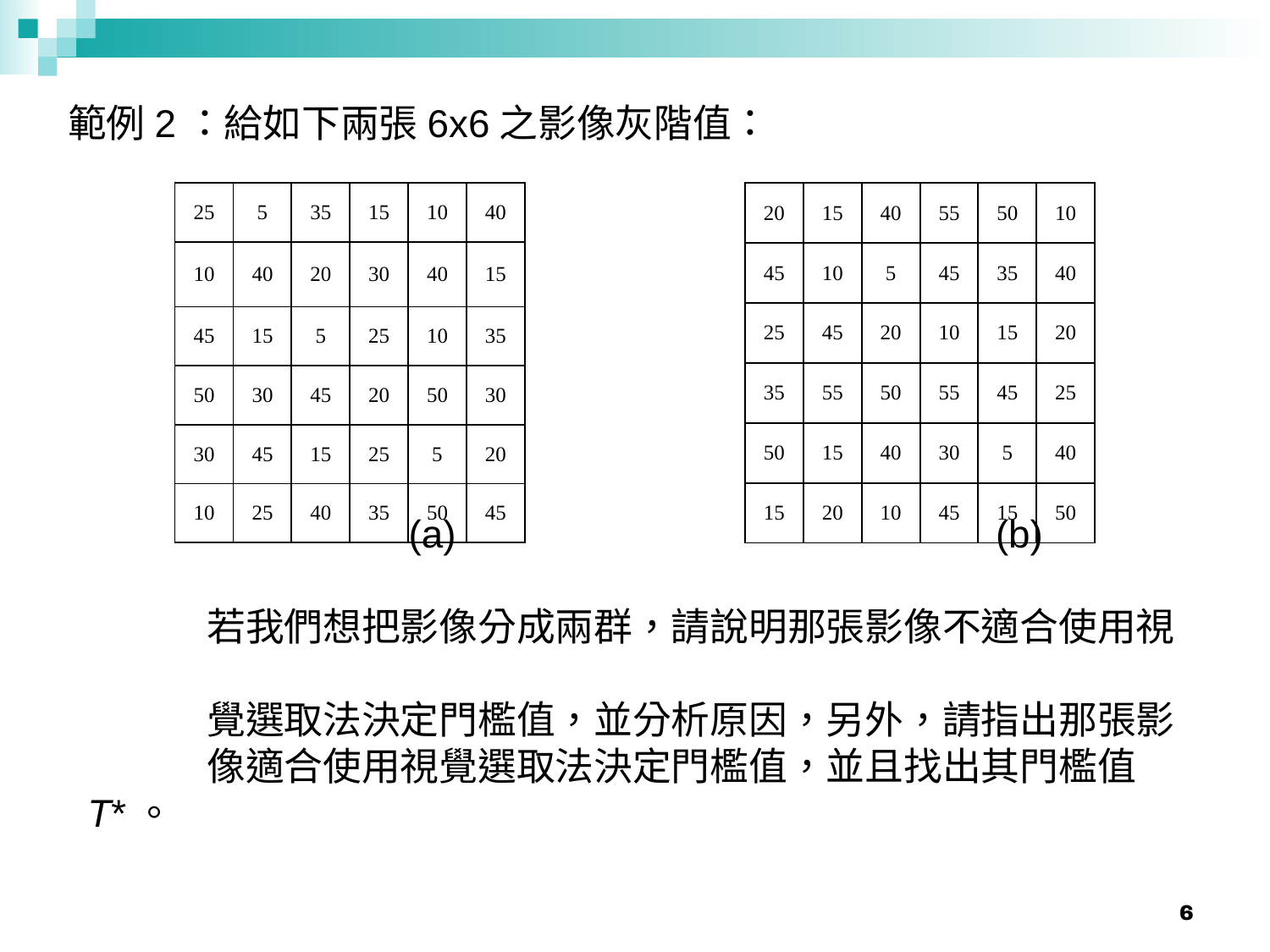

範例2：給如下兩張6x6之影像灰階值：

| 25 | 5 | 35 | 15 | 10 | 40 |
| --- | --- | --- | --- | --- | --- |
| 10 | 40 | 20 | 30 | 40 | 15 |
| 45 | 15 | 5 | 25 | 10 | 35 |
| 50 | 30 | 45 | 20 | 50 | 30 |
| 30 | 45 | 15 | 25 | 5 | 20 |
| 10 | 25 | 40 | 35 | 50 | 45 |
| 20 | 15 | 40 | 55 | 50 | 10 |
| --- | --- | --- | --- | --- | --- |
| 45 | 10 | 5 | 45 | 35 | 40 |
| 25 | 45 | 20 | 10 | 15 | 20 |
| 35 | 55 | 50 | 55 | 45 | 25 |
| 50 | 15 | 40 | 30 | 5 | 40 |
| 15 | 20 | 10 | 45 | 15 | 50 |

                          (a)                                                  (b)

        若我們想把影像分成兩群，請說明那張影像不適合使用視
        覺選取法決定門檻值，並分析原因，另外，請指出那張影
        像適合使用視覺選取法決定門檻值，並且找出其門檻值T*。
6